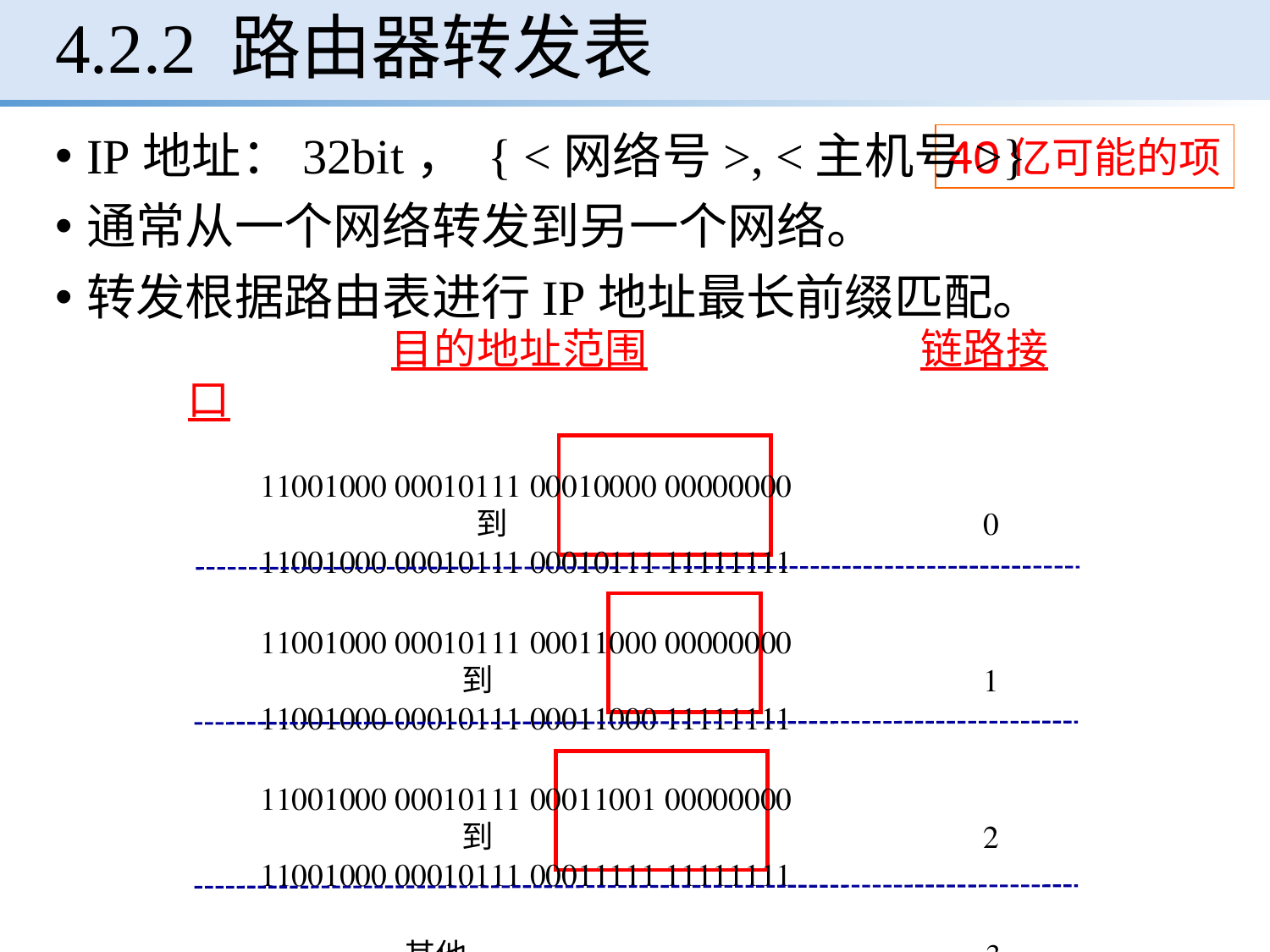

# 4.2.2 路由器转发表
IP地址：32bit， { <网络号>, <主机号>}
通常从一个网络转发到另一个网络。
转发根据路由表进行IP地址最长前缀匹配。
40亿可能的项
                         目的地址范围                           链路接口

         11001000 00010111 00010000 00000000
                                       到                                                                 0
         11001000 00010111 00010111 11111111

         11001000 00010111 00011000 00000000
                                     到                                                                   1
         11001000 00010111 00011000 11111111

         11001000 00010111 00011001 00000000
                                     到                                                                   2
         11001000 00010111 00011111 11111111

                             其他                                                                       3